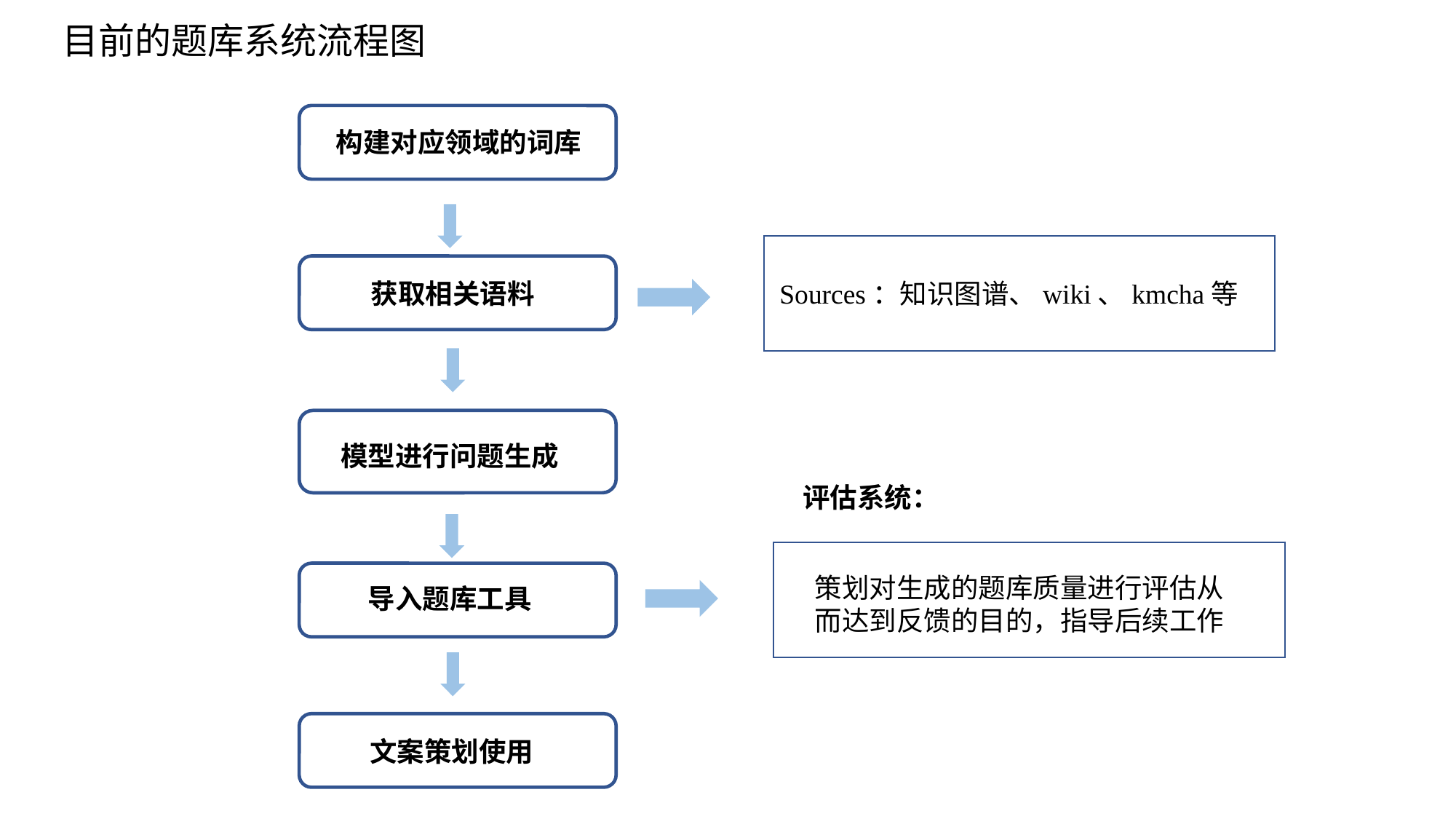

目前的题库系统流程图

构建对应领域的词库

获取相关语料
Sources：知识图谱、wiki、kmcha等

模型进行问题生成
评估系统：

策划对生成的题库质量进行评估从
而达到反馈的目的，指导后续工作
导入题库工具

文案策划使用